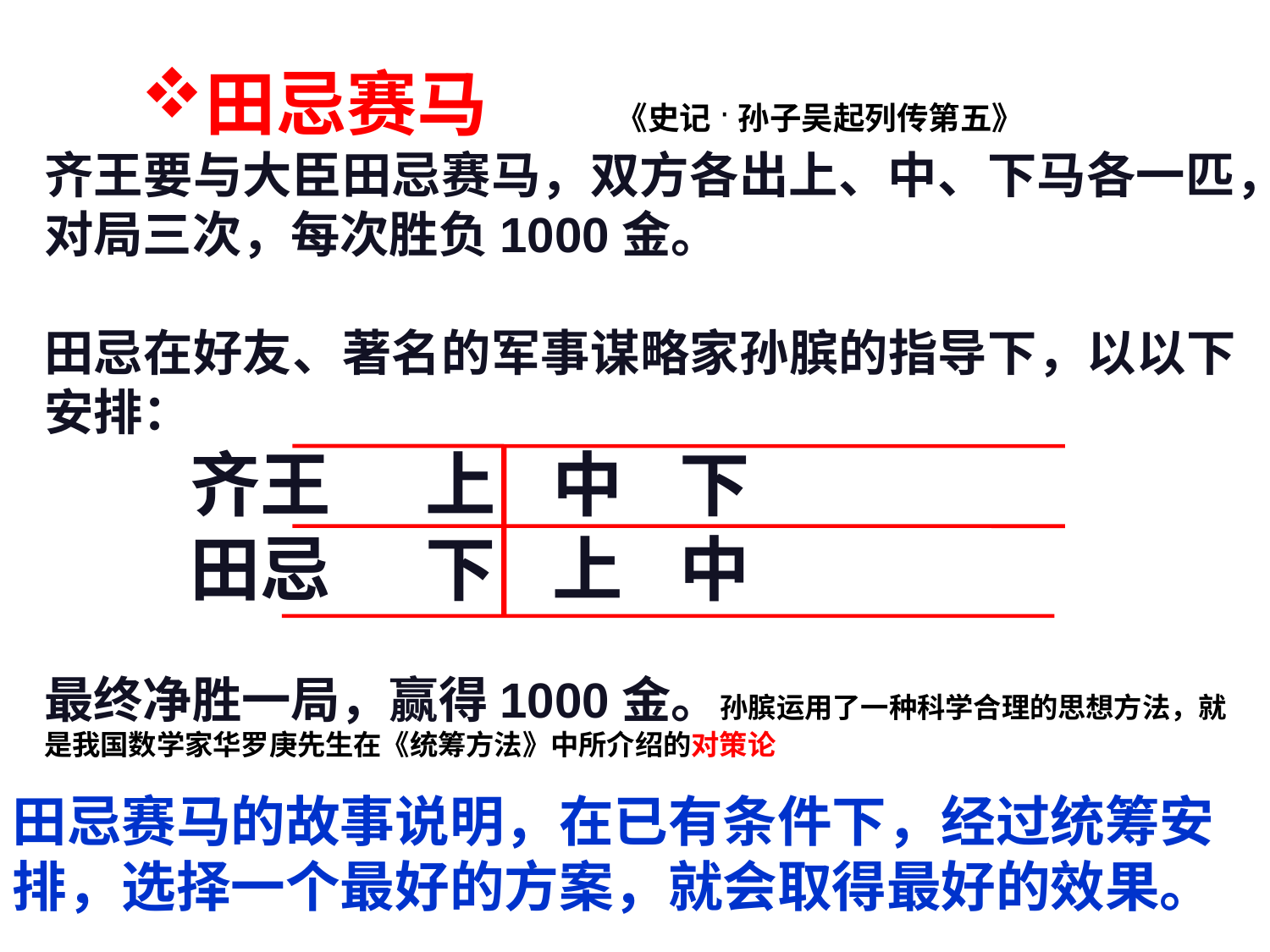

田忌赛马        《史记·孙子吴起列传第五》
齐王要与大臣田忌赛马，双方各出上、中、下马各一匹，对局三次，每次胜负1000金。

田忌在好友、著名的军事谋略家孙膑的指导下，以以下安排：
        齐王	上	中	下
        田忌	下	上	中

最终净胜一局，赢得1000金。孙膑运用了一种科学合理的思想方法，就是我国数学家华罗庚先生在《统筹方法》中所介绍的对策论

田忌赛马的故事说明，在已有条件下，经过统筹安排，选择一个最好的方案，就会取得最好的效果。